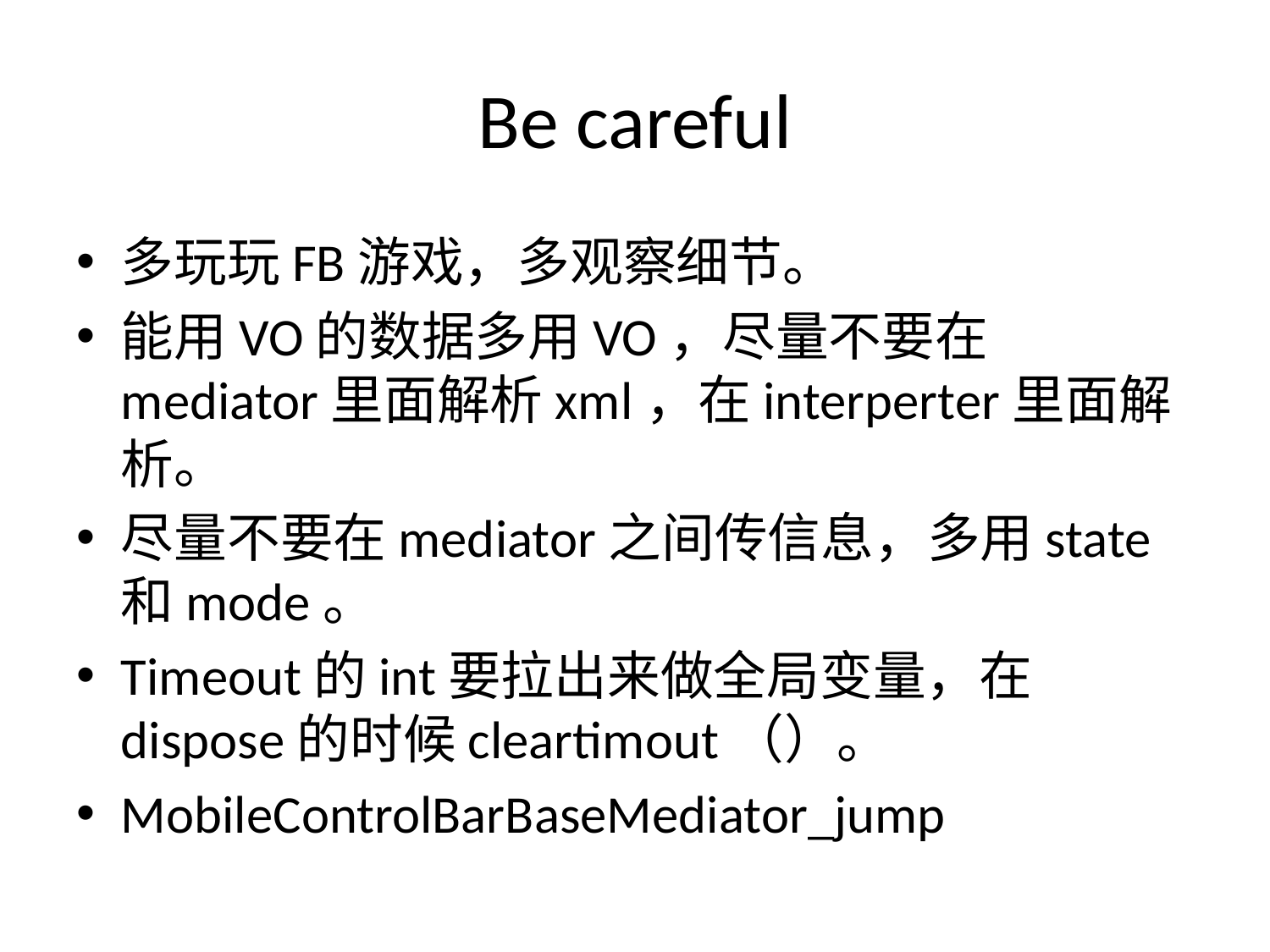

# Be careful
多玩玩FB游戏，多观察细节。
能用VO的数据多用VO，尽量不要在mediator里面解析xml，在interperter里面解析。
尽量不要在mediator之间传信息，多用state 和mode。
Timeout的int要拉出来做全局变量，在dispose的时候cleartimout（）。
MobileControlBarBaseMediator_jump